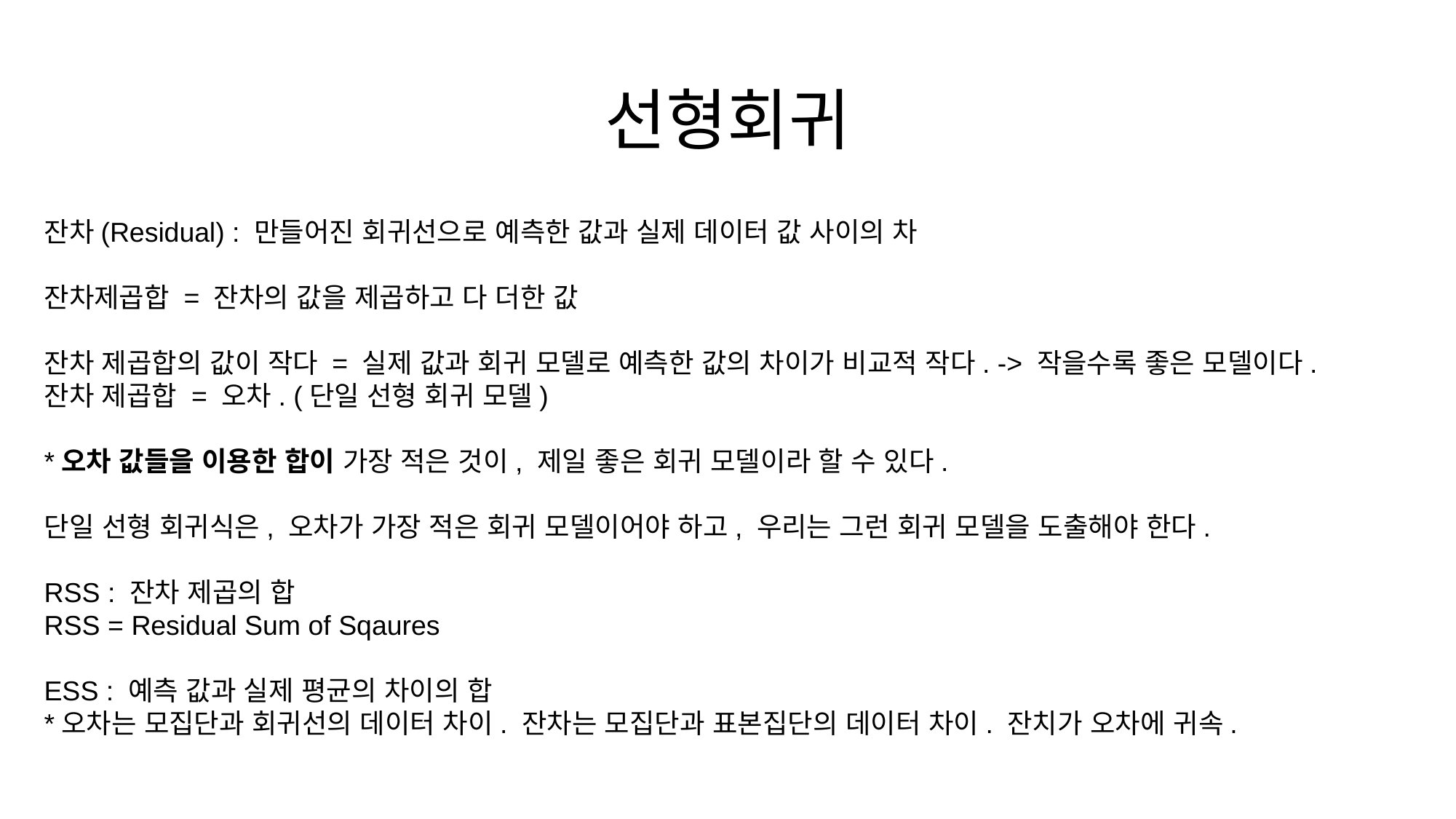

# 선형회귀
잔차(Residual) : 만들어진 회귀선으로 예측한 값과 실제 데이터 값 사이의 차

잔차제곱합 = 잔차의 값을 제곱하고 다 더한 값

잔차 제곱합의 값이 작다 = 실제 값과 회귀 모델로 예측한 값의 차이가 비교적 작다. -> 작을수록 좋은 모델이다.
잔차 제곱합 = 오차. (단일 선형 회귀 모델)

*오차 값들을 이용한 합이 가장 적은 것이, 제일 좋은 회귀 모델이라 할 수 있다.

단일 선형 회귀식은, 오차가 가장 적은 회귀 모델이어야 하고, 우리는 그런 회귀 모델을 도출해야 한다.

RSS : 잔차 제곱의 합
RSS = Residual Sum of Sqaures

ESS : 예측 값과 실제 평균의 차이의 합
*오차는 모집단과 회귀선의 데이터 차이. 잔차는 모집단과 표본집단의 데이터 차이. 잔치가 오차에 귀속.